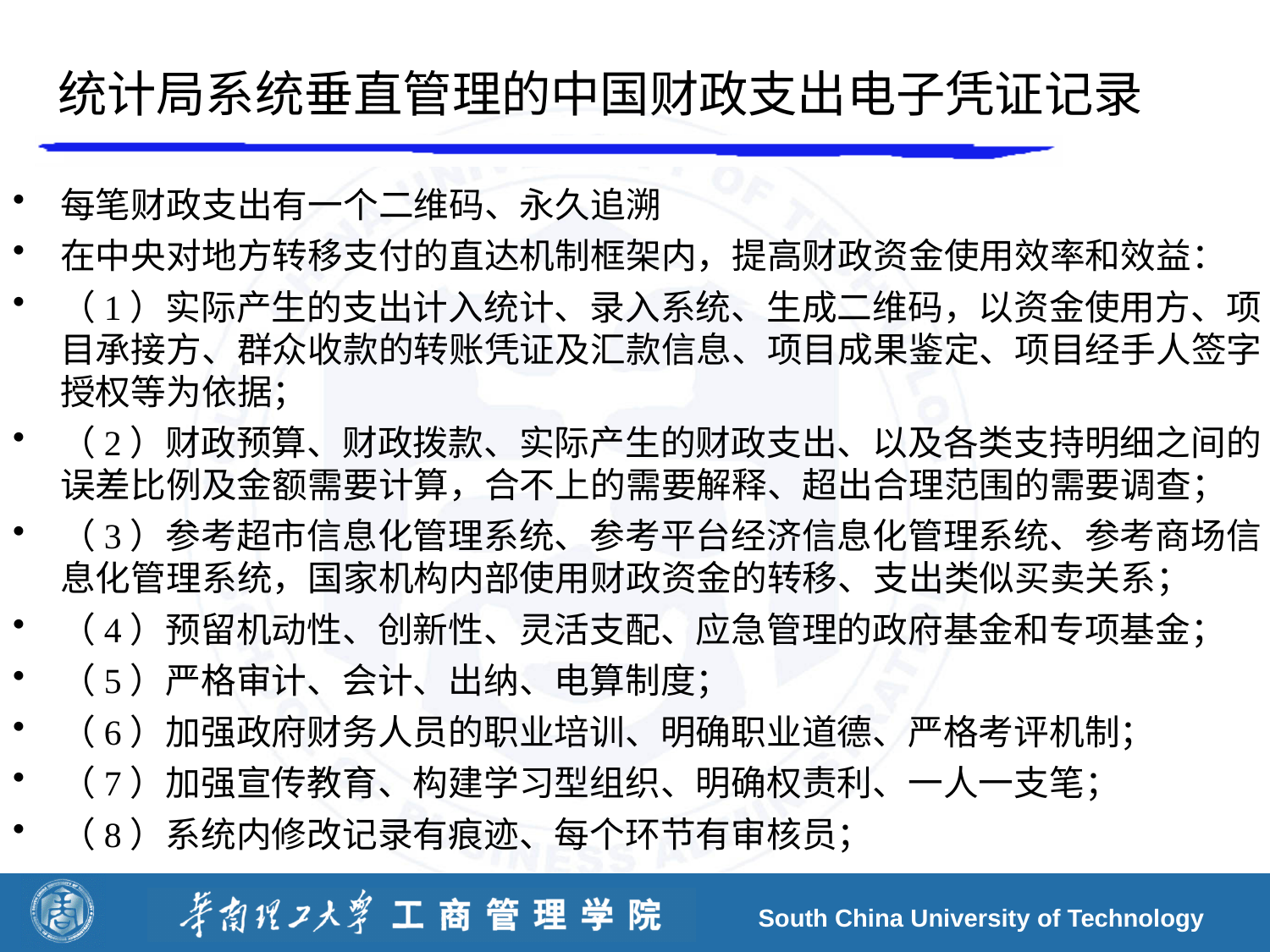

# 统计局系统垂直管理的中国财政支出电子凭证记录
每笔财政支出有一个二维码、永久追溯
在中央对地方转移支付的直达机制框架内，提高财政资金使用效率和效益：
（1）实际产生的支出计入统计、录入系统、生成二维码，以资金使用方、项目承接方、群众收款的转账凭证及汇款信息、项目成果鉴定、项目经手人签字授权等为依据；
（2）财政预算、财政拨款、实际产生的财政支出、以及各类支持明细之间的误差比例及金额需要计算，合不上的需要解释、超出合理范围的需要调查；
（3）参考超市信息化管理系统、参考平台经济信息化管理系统、参考商场信息化管理系统，国家机构内部使用财政资金的转移、支出类似买卖关系；
（4）预留机动性、创新性、灵活支配、应急管理的政府基金和专项基金；
（5）严格审计、会计、出纳、电算制度；
（6）加强政府财务人员的职业培训、明确职业道德、严格考评机制；
（7）加强宣传教育、构建学习型组织、明确权责利、一人一支笔；
（8）系统内修改记录有痕迹、每个环节有审核员；

South China University of Technology